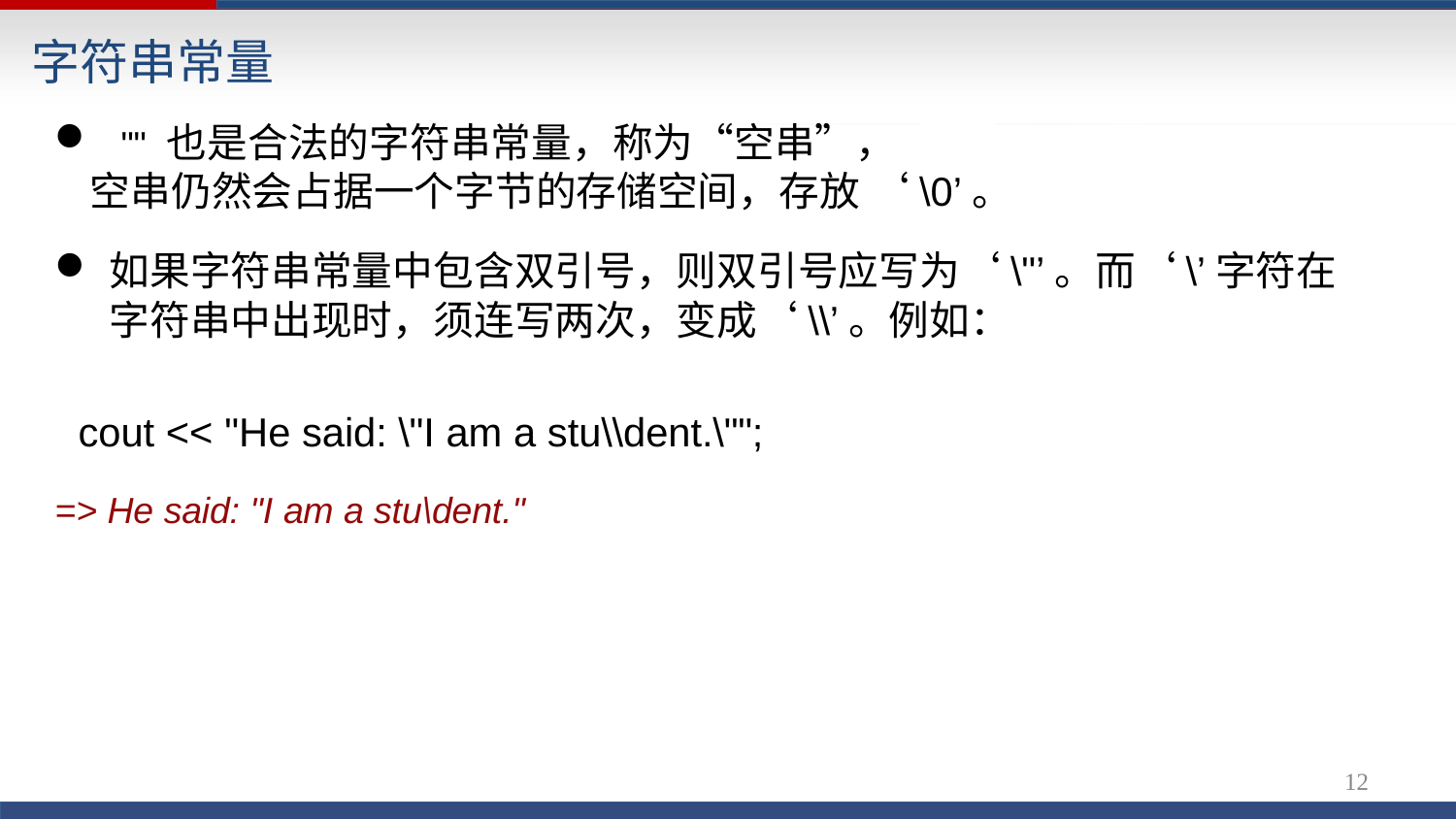

# 字符串常量
"" 也是合法的字符串常量，称为“空串”，
空串仍然会占据一个字节的存储空间，存放 ‘\0’。

如果字符串常量中包含双引号，则双引号应写为‘\"’。而‘\’字符在 字符串中出现时，须连写两次，变成‘\\’。例如：

cout << "He said: \"I am a stu\\dent.\"";

=> He said: "I am a stu\dent."
12